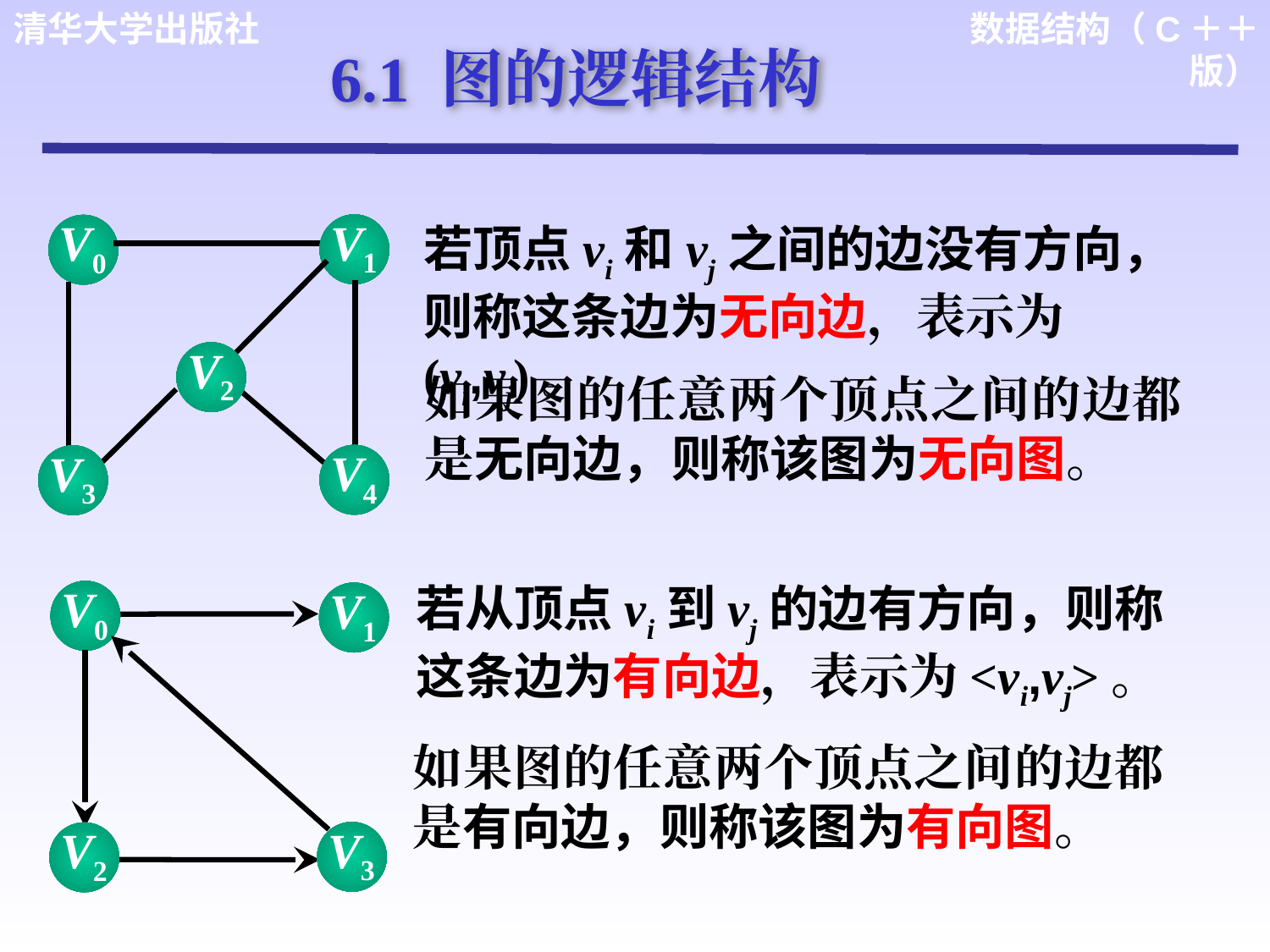

6.1 图的逻辑结构
V1
V0

若顶点vi和vj之间的边没有方向，则称这条边为无向边，表示为(vi,vj)。

V2

V4
V3

如果图的任意两个顶点之间的边都是无向边，则称该图为无向图。
若从顶点vi到vj的边有方向，则称这条边为有向边，表示为<vi,vj>。
V0
V1

V3
V2

如果图的任意两个顶点之间的边都是有向边，则称该图为有向图。